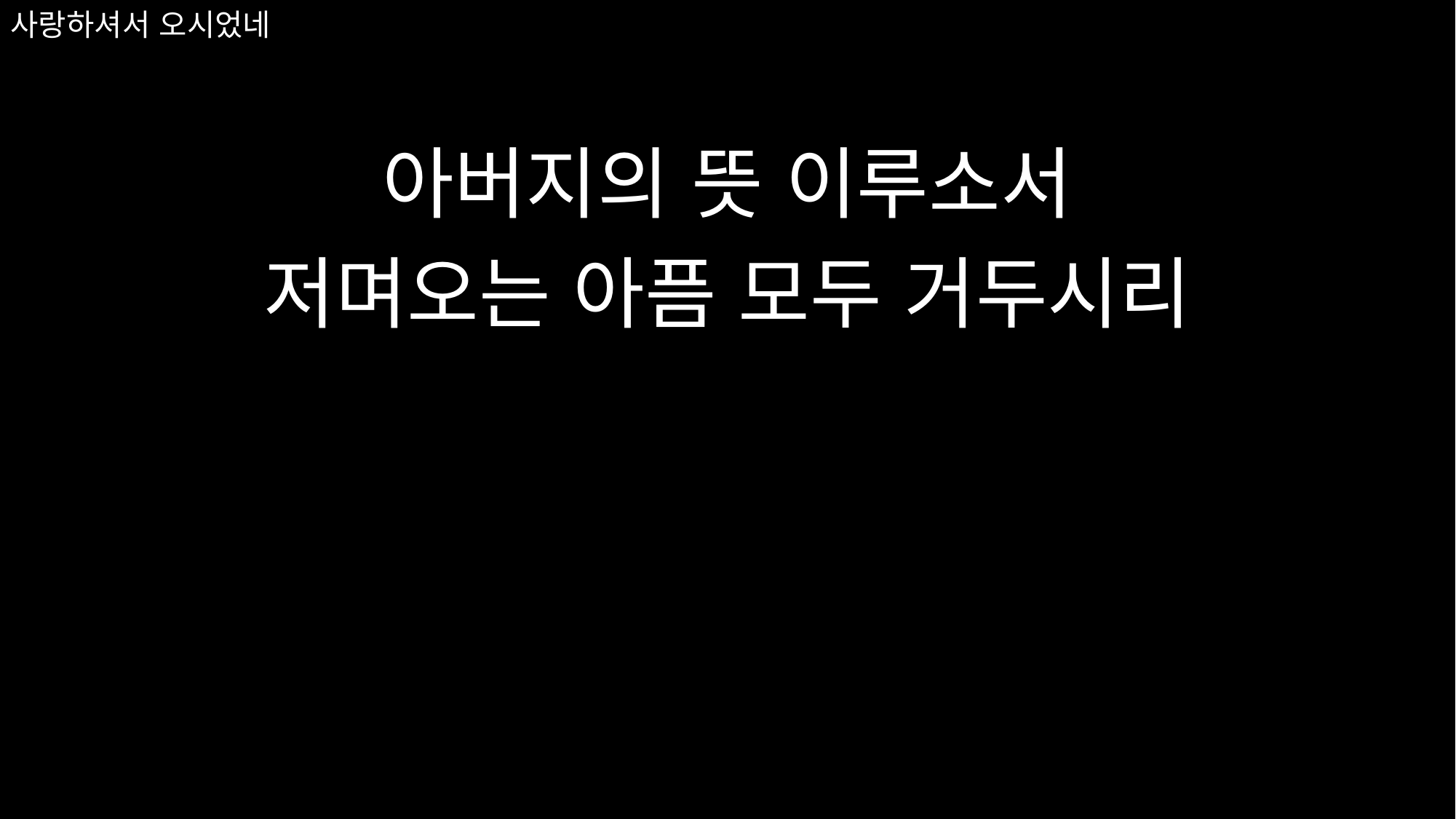

아버지의 뜻 이루소서
저며오는 아픔 모두 거두시리
# 사랑하셔서 오시었네